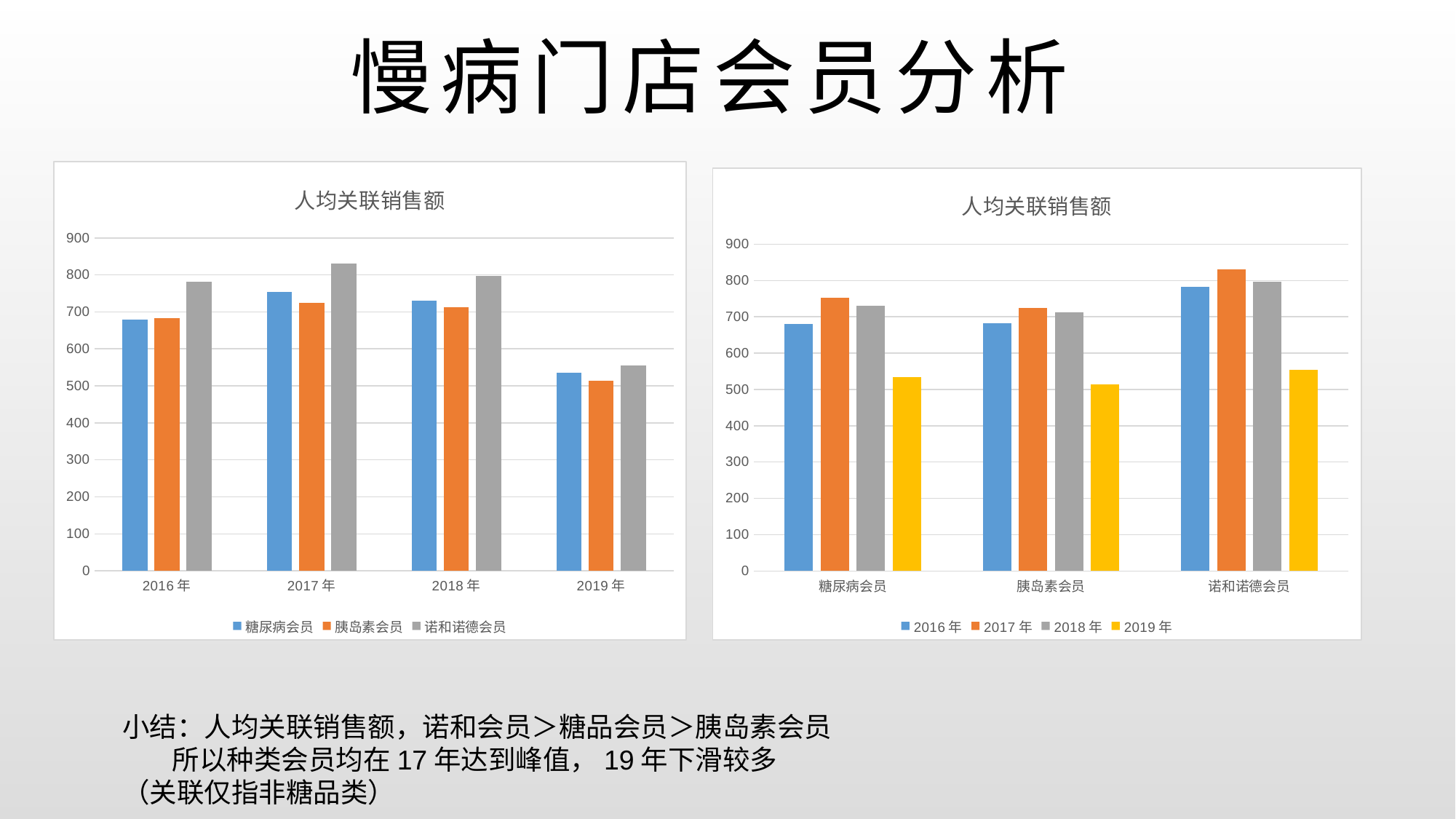

慢病门店会员分析

### Chart: 人均关联销售额

| Category | 糖尿病会员 | 胰岛素会员 | 诺和诺德会员 |
|---|---|---|---|
| 2016年 | 679.450947989247 | 682.657668803792 | 781.622320855615 |
| 2017年 | 753.349036739261 | 725.117295005063 | 830.244051397998 |
| 2018年 | 730.653581424113 | 712.082394267962 | 796.674186692256 |
| 2019年 | 534.825077910523 | 514.425990549722 | 554.905735068804 |

### Chart: 人均关联销售额

| Category | 2016年 | 2017年 | 2018年 | 2019年 |
|---|---|---|---|---|
| 糖尿病会员 | 679.450947989247 | 753.349036739261 | 730.653581424113 | 534.825077910523 |
| 胰岛素会员 | 682.657668803792 | 725.117295005063 | 712.082394267962 | 514.425990549722 |
| 诺和诺德会员 | 781.622320855615 | 830.244051397998 | 796.674186692256 | 554.905735068804 |
小结：人均关联销售额，诺和会员＞糖品会员＞胰岛素会员
       所以种类会员均在17年达到峰值，19年下滑较多
（关联仅指非糖品类）